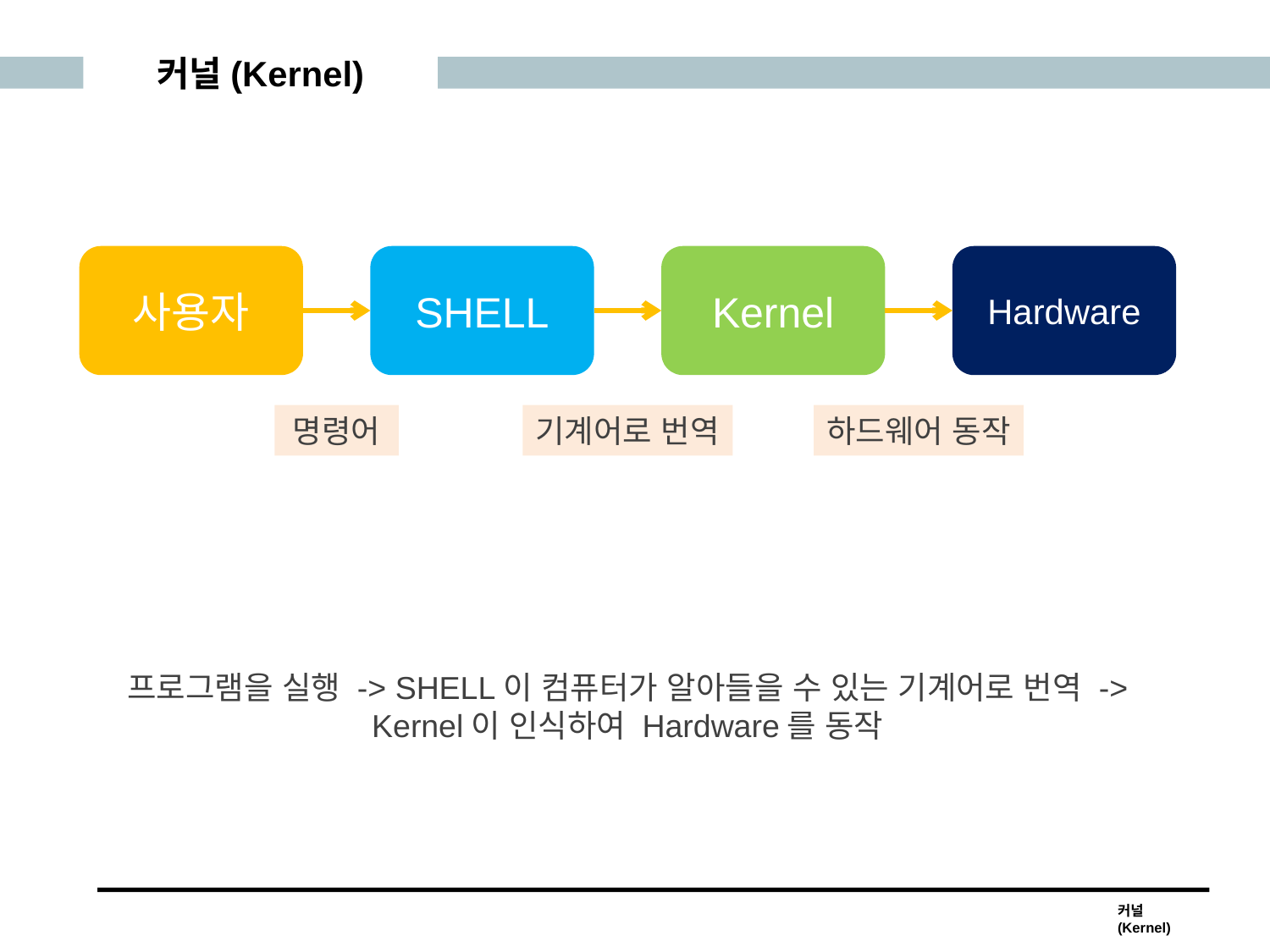

커널(Kernel)

사용자
SHELL
Kernel
Hardware
명령어
기계어로 번역
하드웨어 동작
프로그램을 실행 -> SHELL이 컴퓨터가 알아들을 수 있는 기계어로 번역 ->
Kernel이 인식하여 Hardware를 동작

커널(Kernel)